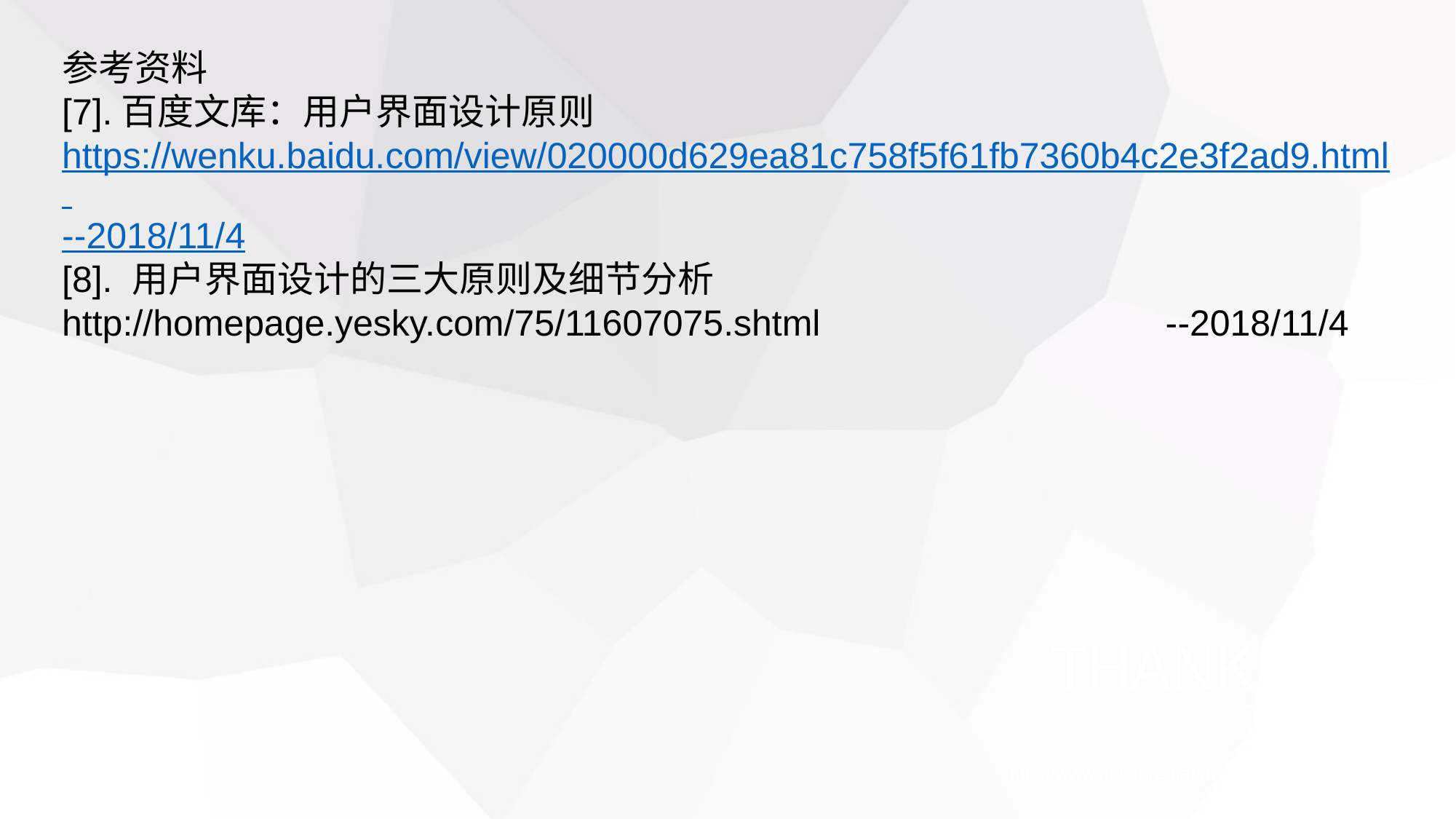

参考资料
[7].百度文库：用户界面设计原则https://wenku.baidu.com/view/020000d629ea81c758f5f61fb7360b4c2e3f2ad9.html --2018/11/4
[8]. 用户界面设计的三大原则及细节分析
http://homepage.yesky.com/75/11607075.shtml                                  --2018/11/4
THANKS!
http://www.pptstore.net/author/jiangjie/